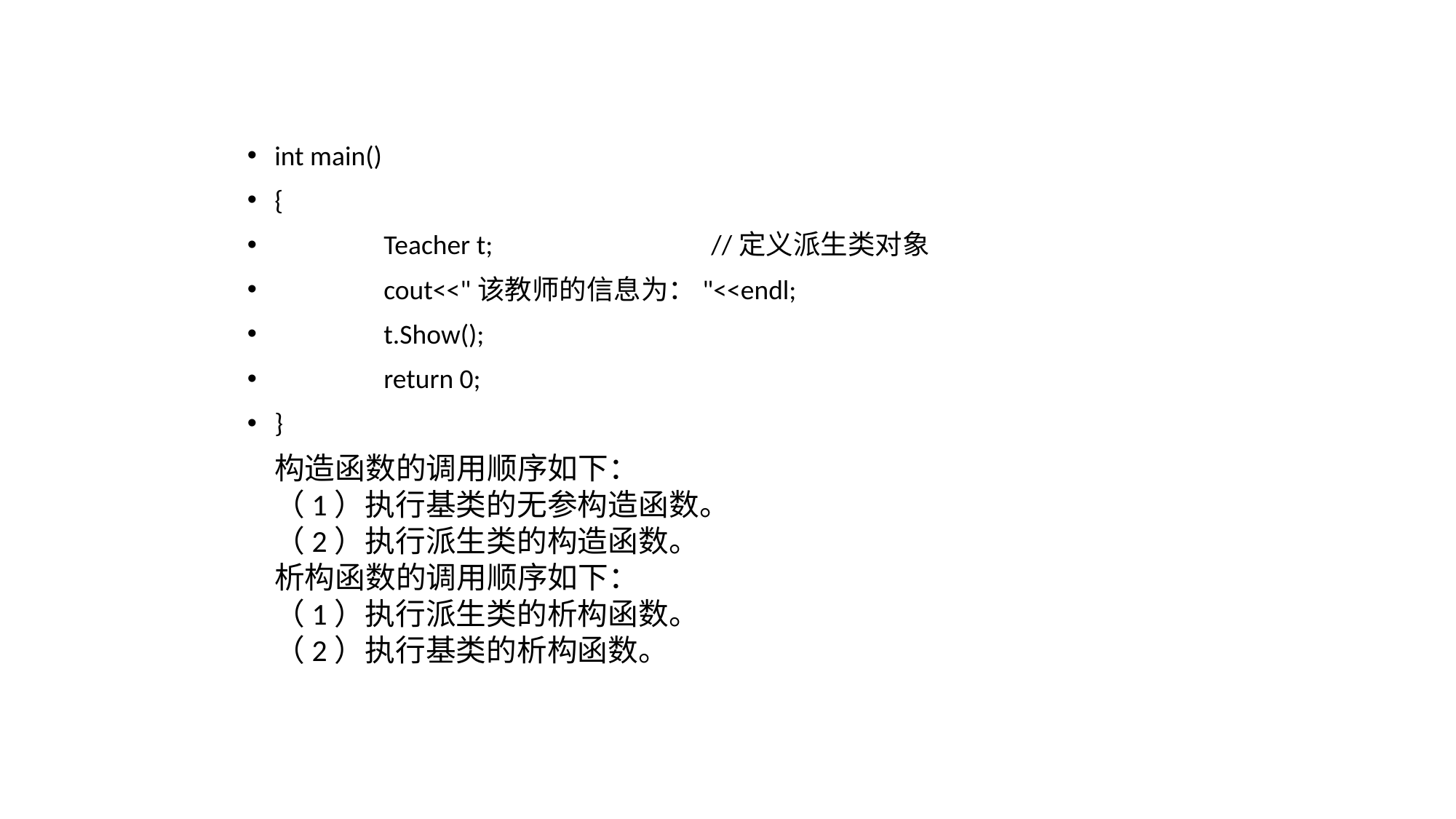

int main()
{
	Teacher t;                           	//定义派生类对象
	cout<<"该教师的信息为："<<endl;
	t.Show();
	return 0;
}
构造函数的调用顺序如下：
（1）执行基类的无参构造函数。
（2）执行派生类的构造函数。
析构函数的调用顺序如下：
（1）执行派生类的析构函数。
（2）执行基类的析构函数。